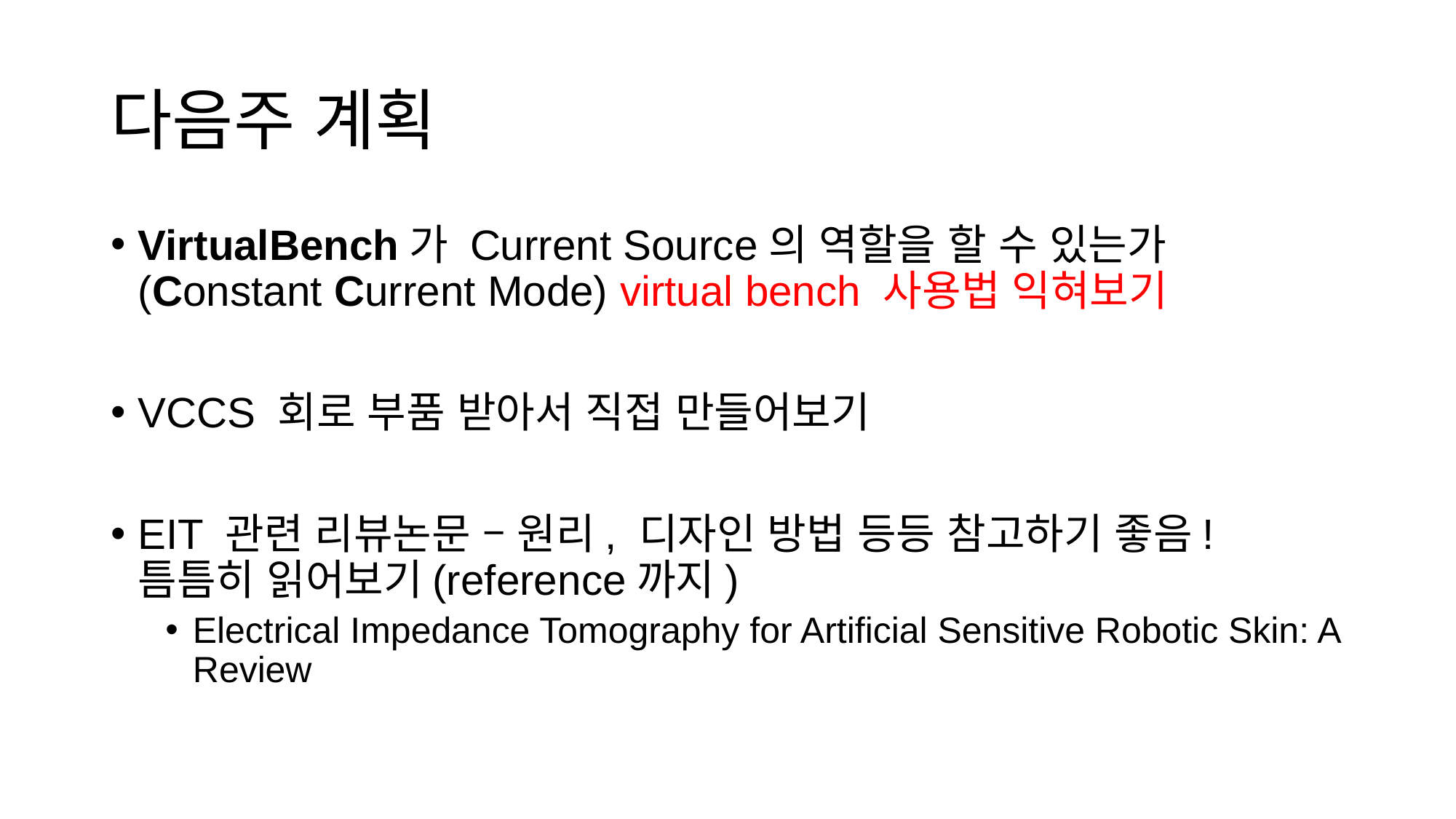

# 다음주 계획
VirtualBench가 Current Source의 역할을 할 수 있는가(Constant Current Mode) virtual bench 사용법 익혀보기

VCCS 회로 부품 받아서 직접 만들어보기

EIT 관련 리뷰논문 – 원리, 디자인 방법 등등 참고하기 좋음! 틈틈히 읽어보기(reference까지)
Electrical Impedance Tomography for Artificial Sensitive Robotic Skin: A Review